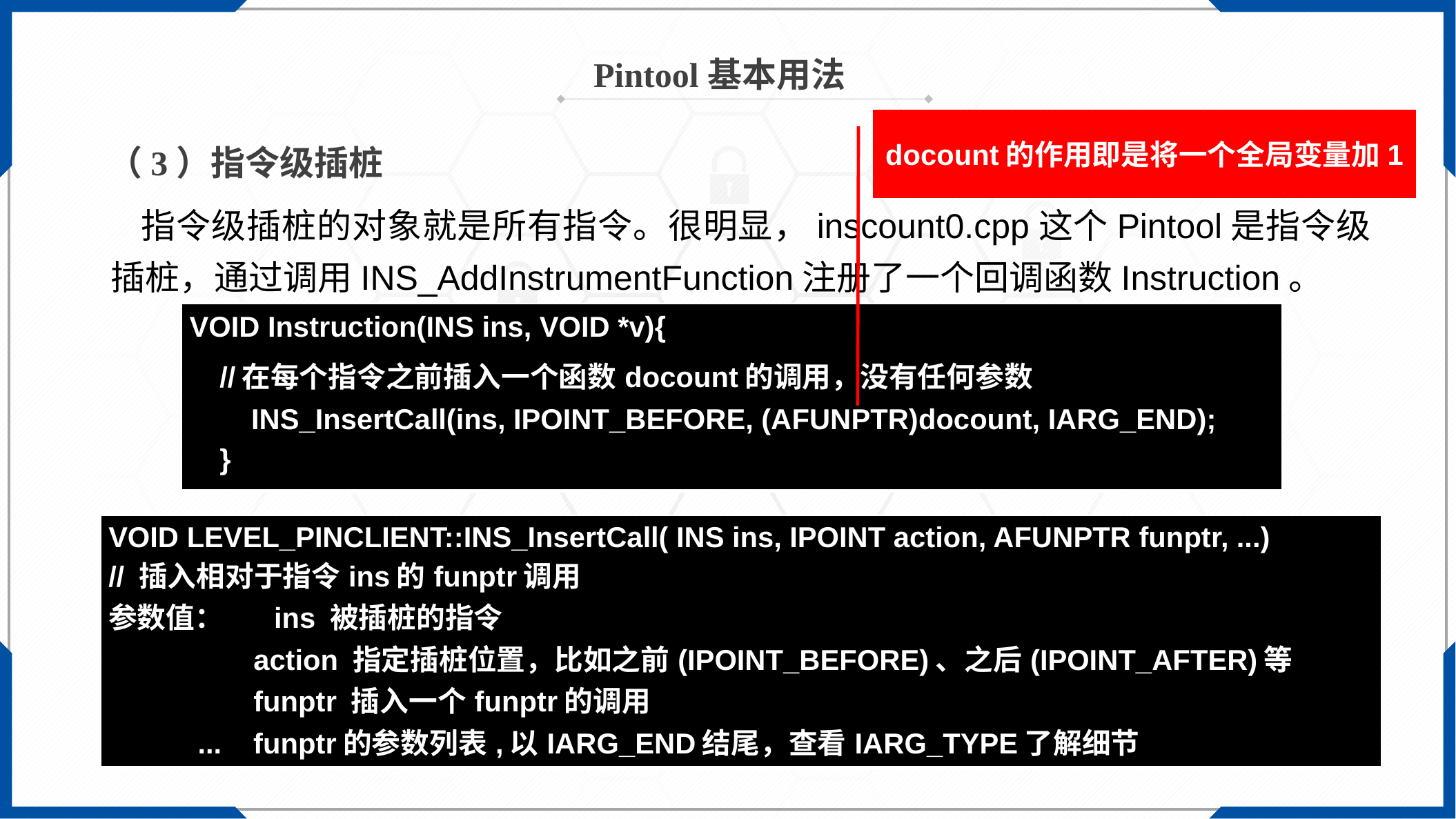

Pintool基本用法
docount的作用即是将一个全局变量加1
（3）指令级插桩
指令级插桩的对象就是所有指令。很明显，inscount0.cpp这个Pintool是指令级插桩，通过调用INS_AddInstrumentFunction注册了一个回调函数Instruction。
| VOID Instruction(INS ins, VOID \*v){ //在每个指令之前插入一个函数docount的调用，没有任何参数 INS\_InsertCall(ins, IPOINT\_BEFORE, (AFUNPTR)docount, IARG\_END); } |
| --- |
| VOID LEVEL\_PINCLIENT::INS\_InsertCall( INS ins, IPOINT action, AFUNPTR funptr, ...) // 插入相对于指令ins的funptr调用 参数值：　 ins 被插桩的指令 action 指定插桩位置，比如之前(IPOINT\_BEFORE)、之后(IPOINT\_AFTER)等 funptr 插入一个funptr的调用 ... funptr的参数列表,以IARG\_END结尾，查看IARG\_TYPE了解细节 |
| --- |